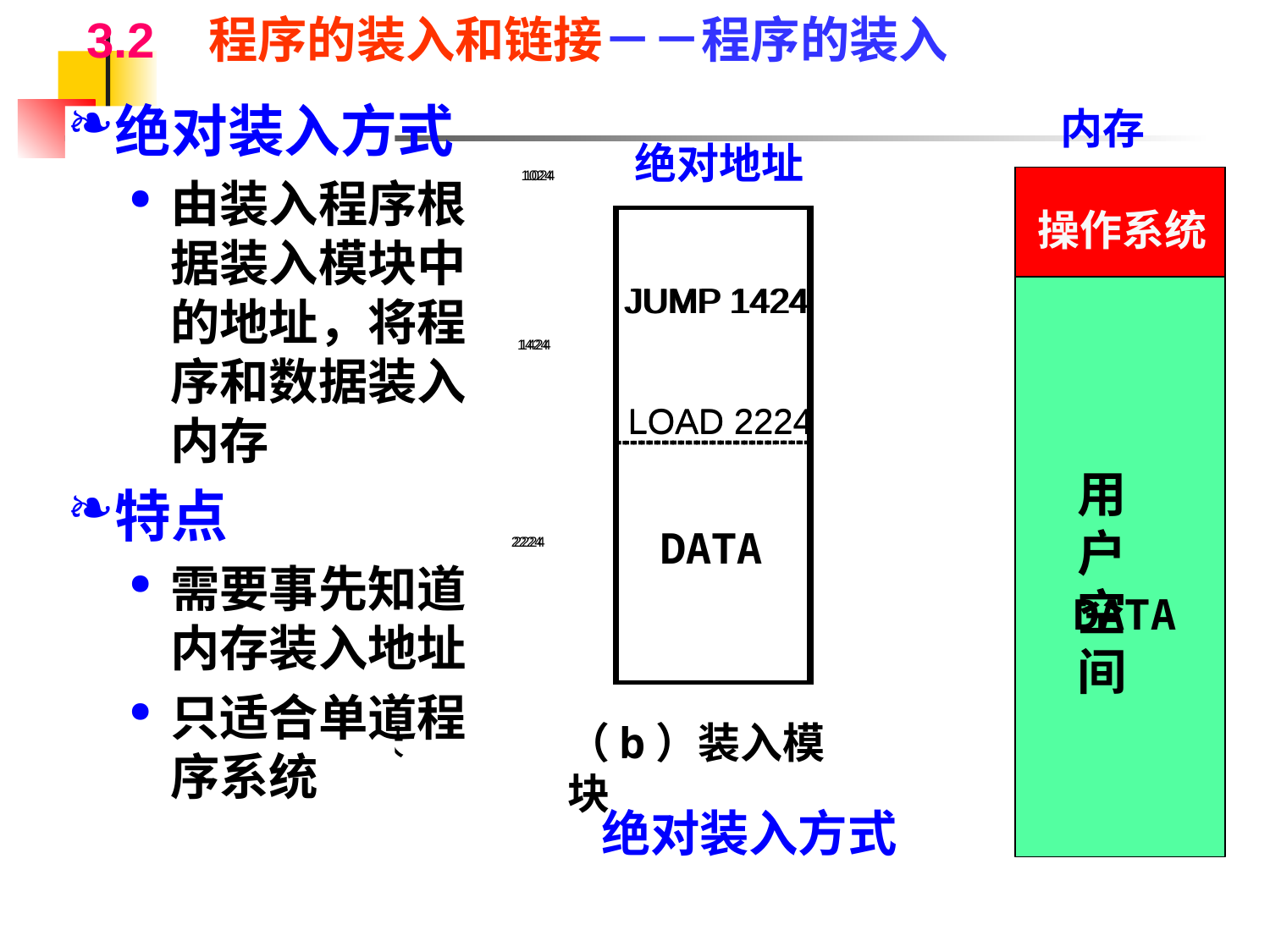

3.2   程序的装入和链接－－程序的装入
绝对装入方式
由装入程序根据装入模块中的地址，将程序和数据装入内存
特点
需要事先知道内存装入地址
只适合单道程序系统
内存

绝对地址
符号地址
程序
JUMP i

i

LOAD j

j
DATA

(a) 目标模块

1024

JUMP 1424
1424
LOAD 2224

2224
1024

JUMP 1424
1424
LOAD 2224

2224

操作系统
用户空间
DATA
DATA
（b）装入模块
绝对装入方式